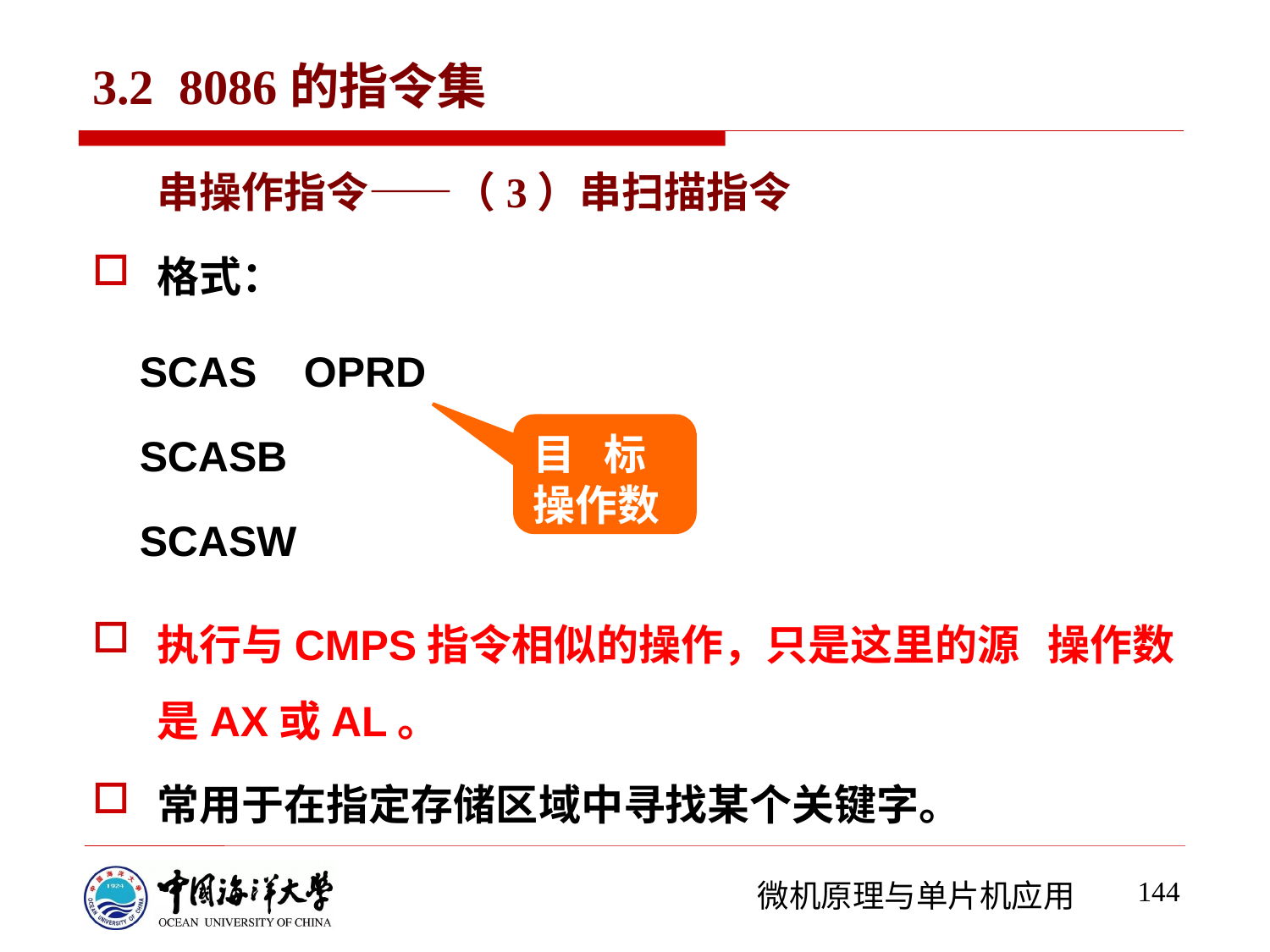

# 3.2  8086的指令集
串操作指令——（3）串扫描指令
格式：
    SCAS    OPRD
    SCASB
    SCASW
执行与CMPS指令相似的操作，只是这里的源   操作数是AX或AL。
常用于在指定存储区域中寻找某个关键字。

目   标
操作数
144